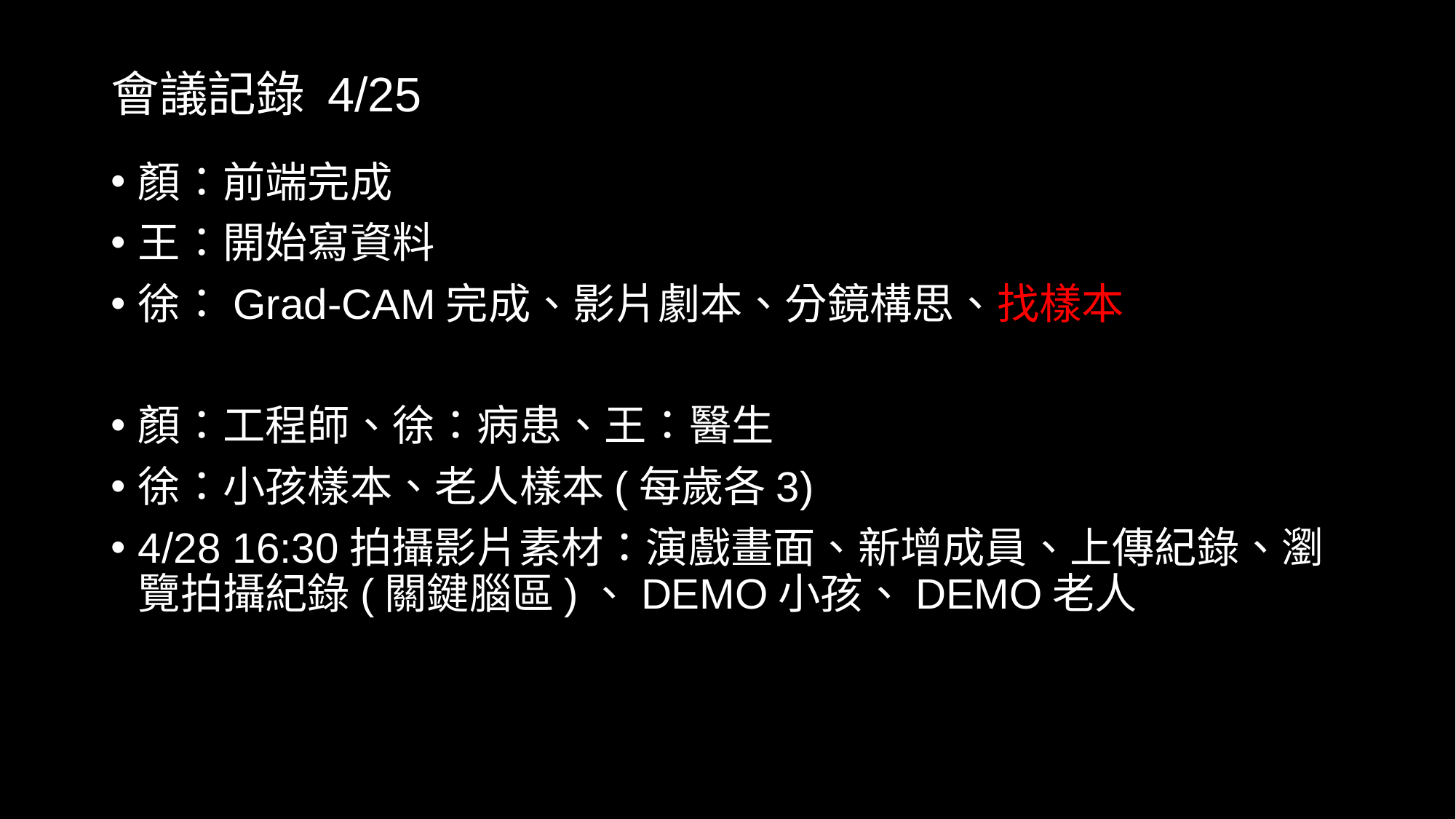

# 會議記錄 4/25
顏：前端完成
王：開始寫資料
徐：Grad-CAM完成、影片劇本、分鏡構思、找樣本

顏：工程師、徐：病患、王：醫生
徐：小孩樣本、老人樣本(每歲各3)
4/28 16:30拍攝影片素材：演戲畫面、新增成員、上傳紀錄、瀏覽拍攝紀錄(關鍵腦區)、DEMO小孩、DEMO老人